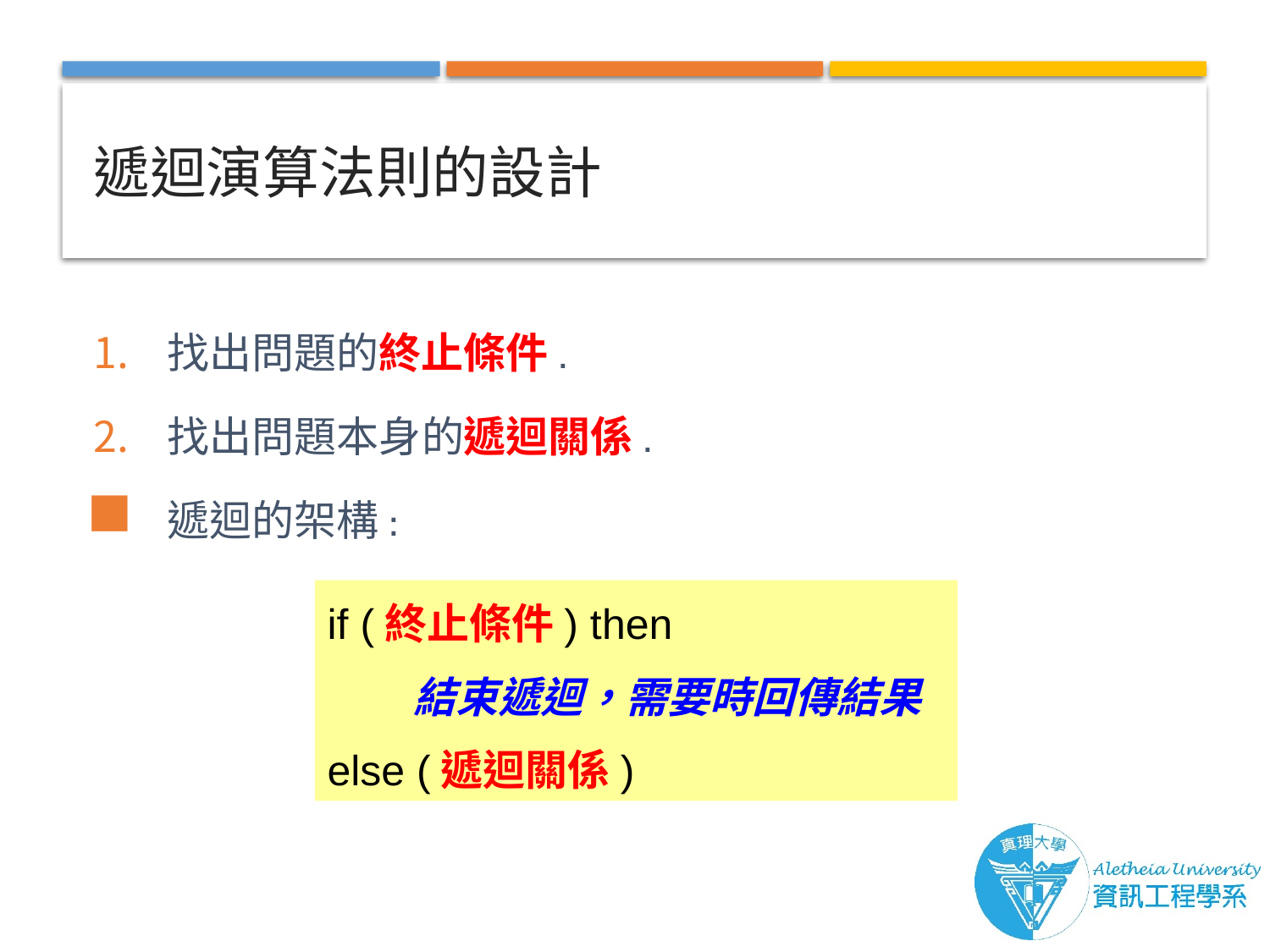

# 遞迴演算法則的設計
找出問題的終止條件.
找出問題本身的遞迴關係.
遞迴的架構:

if (終止條件) then
        結束遞迴，需要時回傳結果
else (遞迴關係)